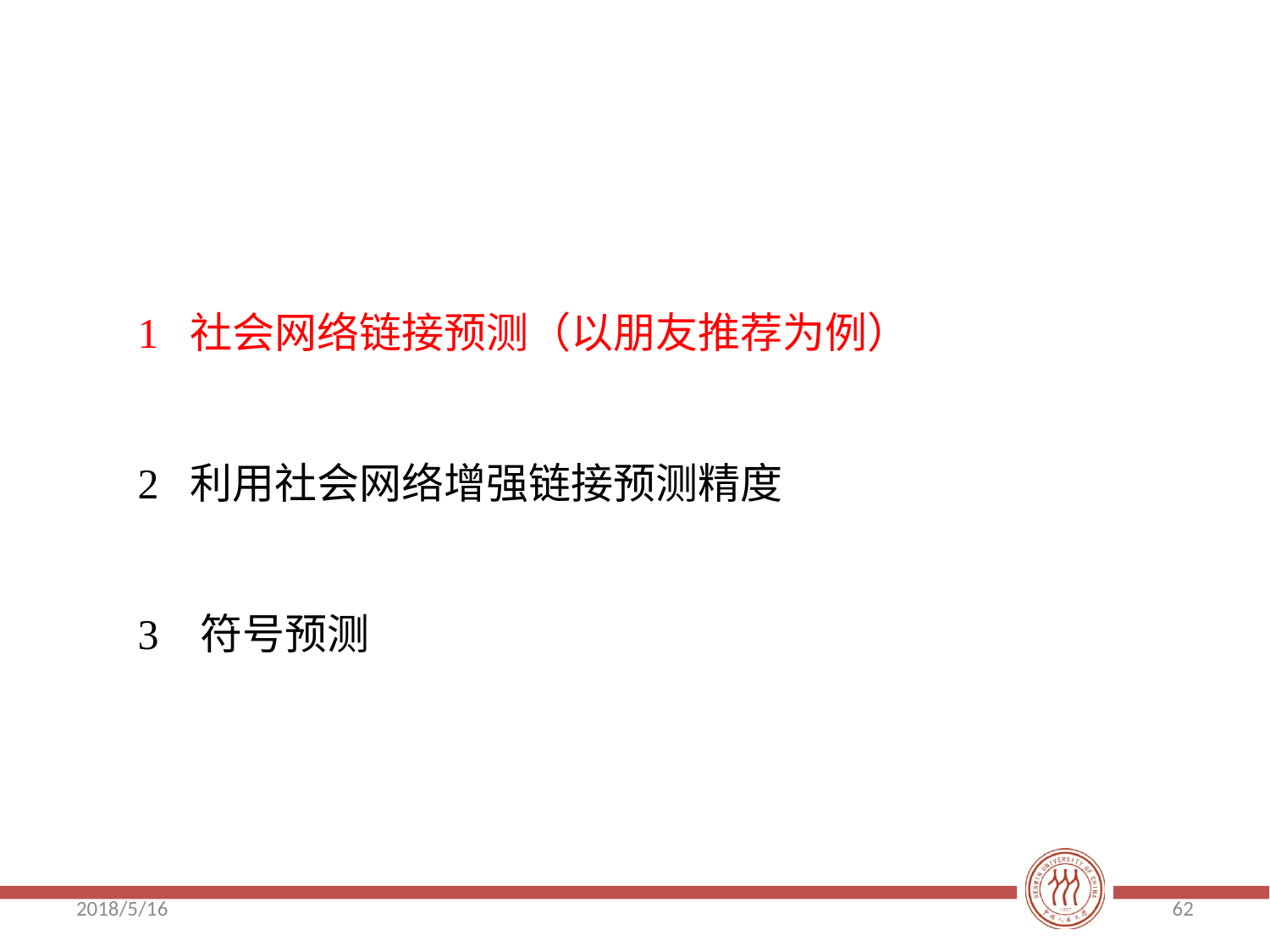

1  社会网络链接预测（以朋友推荐为例）

2  利用社会网络增强链接预测精度

3   符号预测

2018/5/16
62